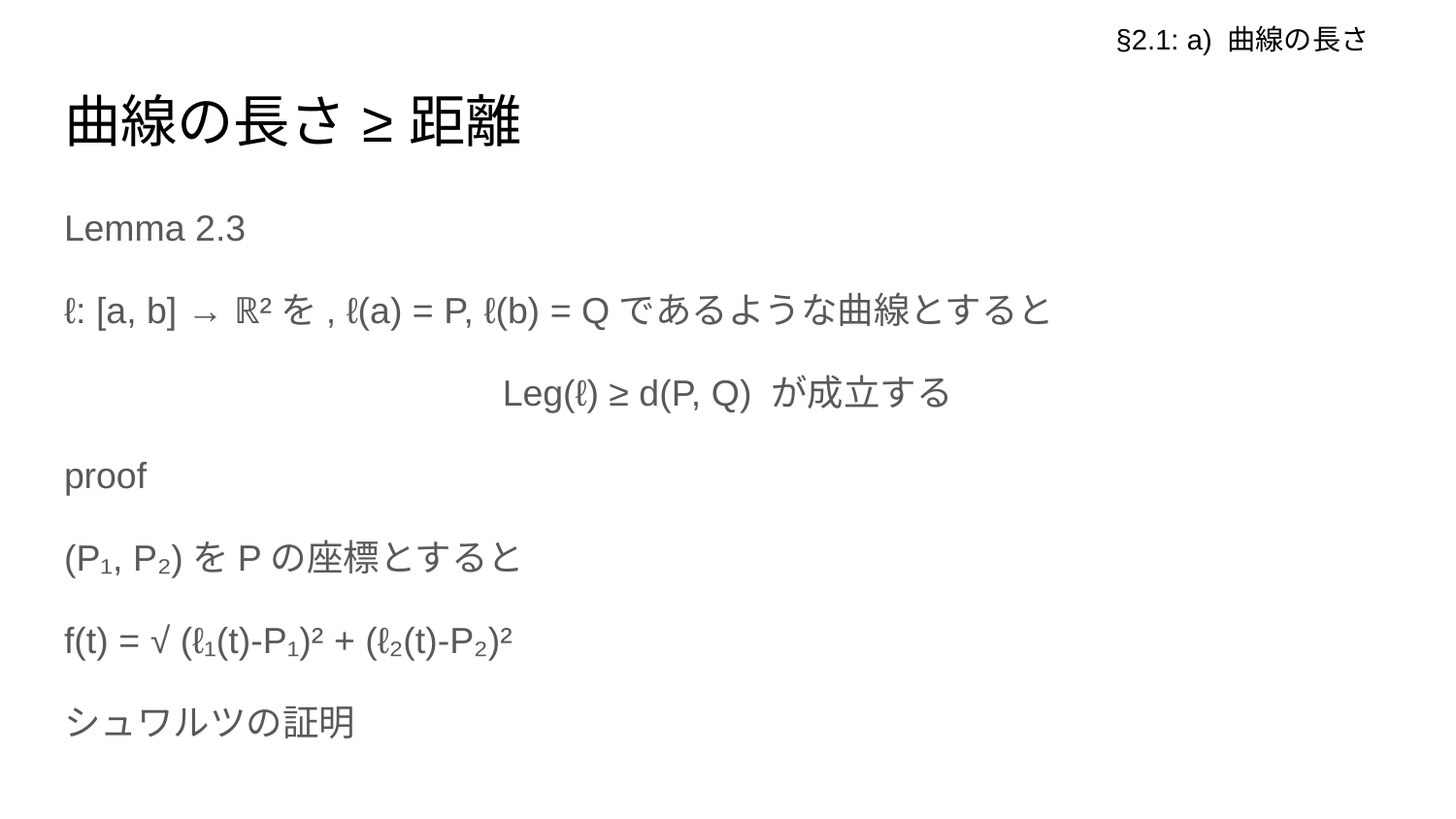

§2.1: a) 曲線の長さ
# 曲線の長さ ≥ 距離
Lemma 2.3
ℓ: [a, b] → ℝ²を, ℓ(a) = P, ℓ(b) = Qであるような曲線とすると
Leg(ℓ) ≥ d(P, Q) が成立する
proof
(P₁, P₂)をPの座標とすると
f(t) = √ (ℓ₁(t)-P₁)² + (ℓ₂(t)-P₂)²
シュワルツの証明